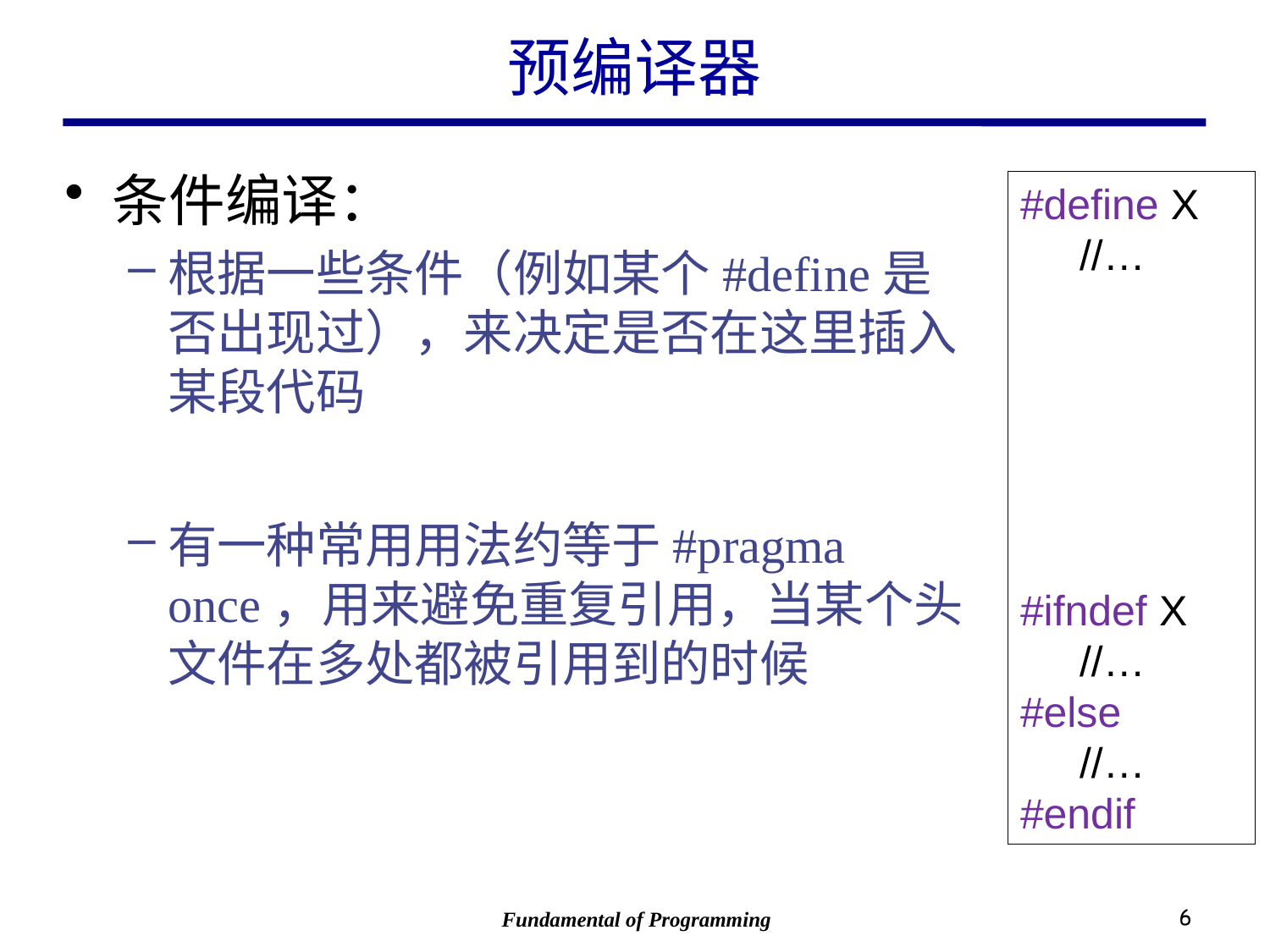

# 预编译器
条件编译：
根据一些条件（例如某个#define是否出现过），来决定是否在这里插入某段代码

有一种常用用法约等于#pragma once，用来避免重复引用，当某个头文件在多处都被引用到的时候
#define X
     //…

#ifndef X
     //…
#else
     //…
#endif
Fundamental of Programming